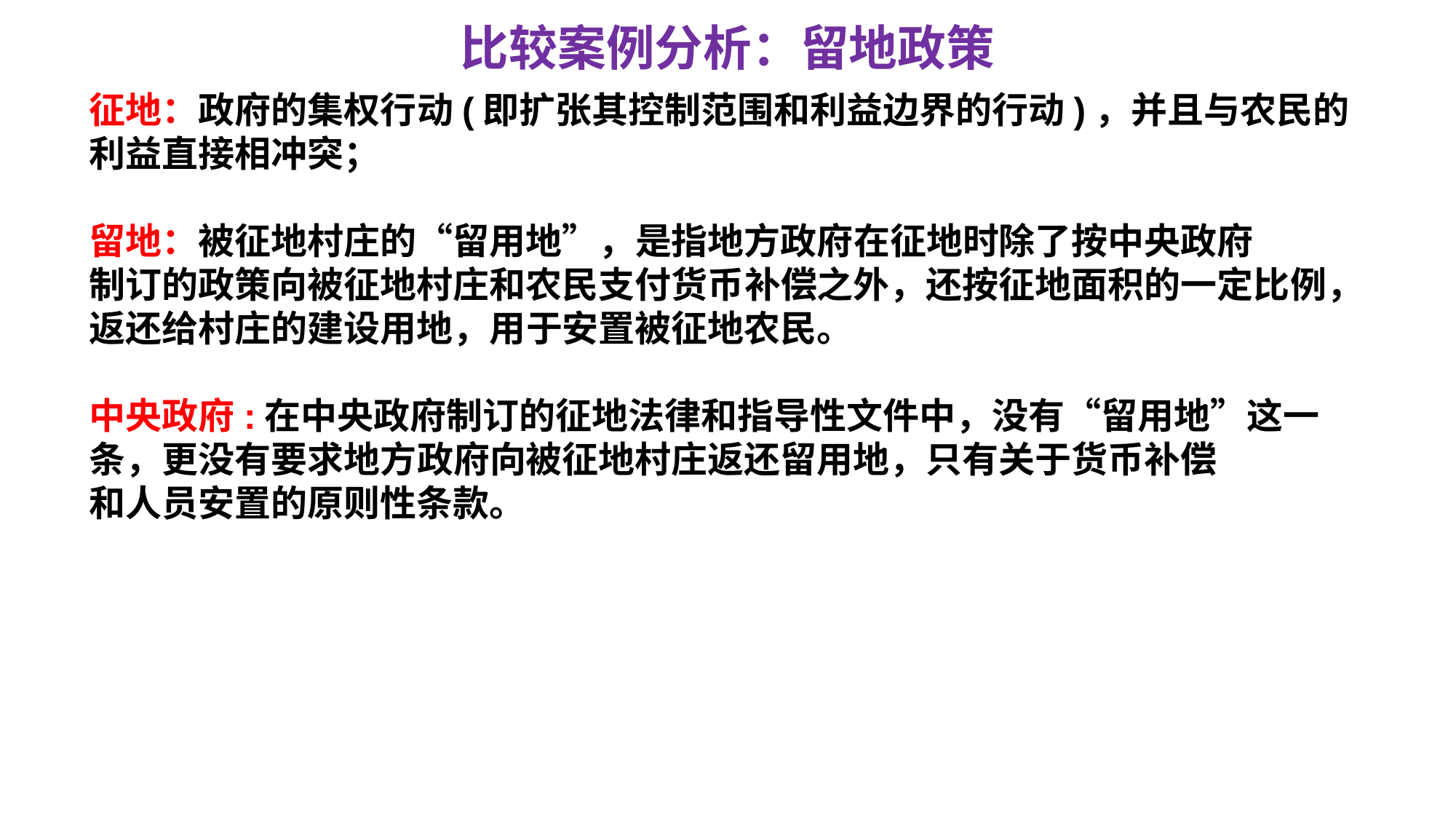

比较案例分析：留地政策
征地：政府的集权行动(即扩张其控制范围和利益边界的行动)，并且与农民的利益直接相冲突；

留地：被征地村庄的“留用地”，是指地方政府在征地时除了按中央政府
制订的政策向被征地村庄和农民支付货币补偿之外，还按征地面积的一定比例，返还给村庄的建设用地，用于安置被征地农民。

中央政府:在中央政府制订的征地法律和指导性文件中，没有“留用地”这一
条，更没有要求地方政府向被征地村庄返还留用地，只有关于货币补偿
和人员安置的原则性条款。